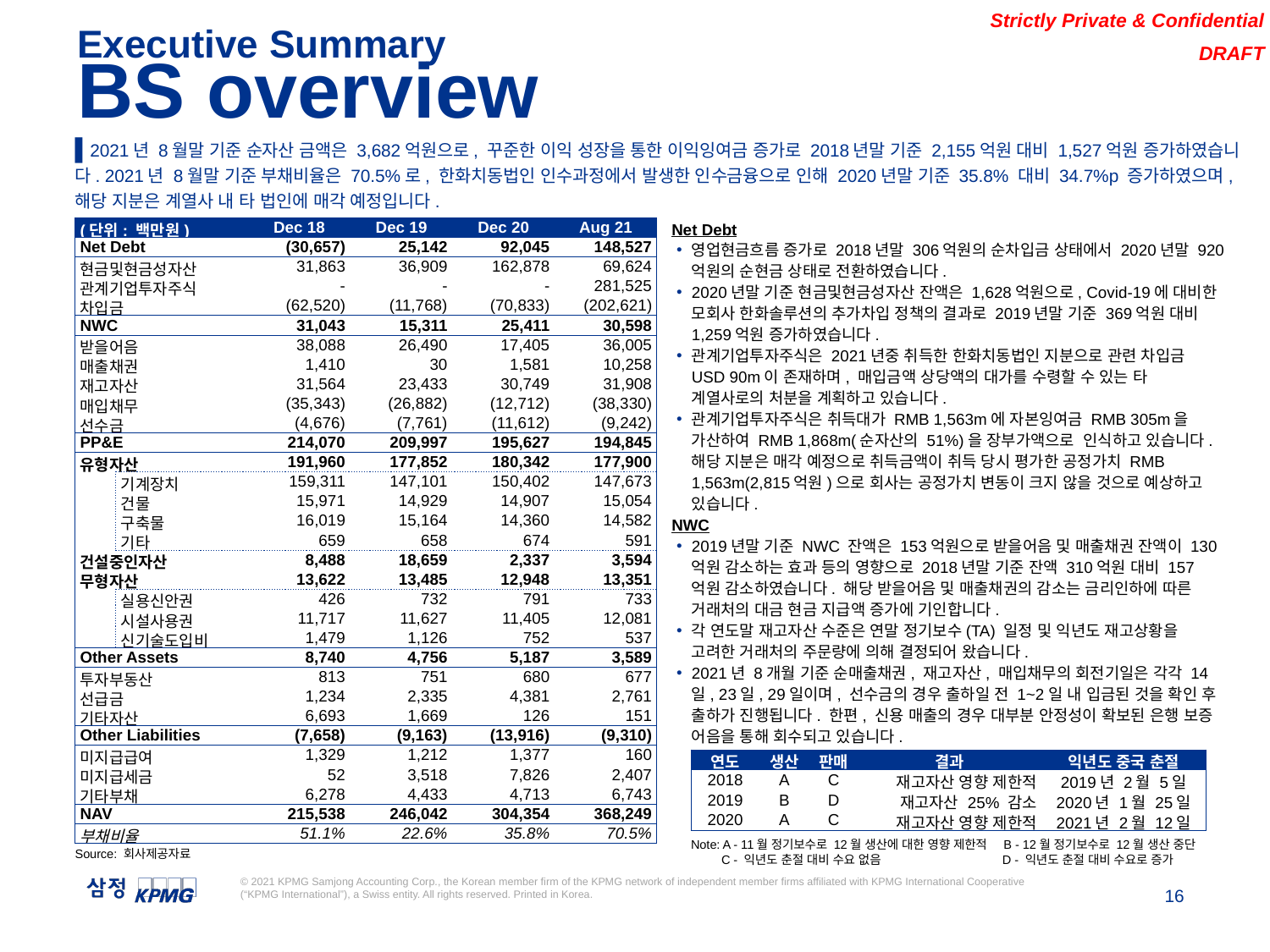

Executive Summary
BS overview
▌2021년 8월말 기준 순자산 금액은 3,682억원으로, 꾸준한 이익 성장을 통한 이익잉여금 증가로 2018년말 기준 2,155억원 대비 1,527억원 증가하였습니다. 2021년 8월말 기준 부채비율은 70.5%로, 한화치동법인 인수과정에서 발생한 인수금융으로 인해 2020년말 기준 35.8% 대비 34.7%p 증가하였으며, 해당 지분은 계열사 내 타 법인에 매각 예정입니다.
Net Debt
영업현금흐름 증가로 2018년말 306억원의 순차입금 상태에서 2020년말 920억원의 순현금 상태로 전환하였습니다.
2020년말 기준 현금및현금성자산 잔액은 1,628억원으로, Covid-19에 대비한 모회사 한화솔루션의 추가차입 정책의 결과로 2019년말 기준 369억원 대비 1,259억원 증가하였습니다.
관계기업투자주식은 2021년중 취득한 한화치동법인 지분으로 관련 차입금 USD 90m이 존재하며, 매입금액 상당액의 대가를 수령할 수 있는 타 계열사로의 처분을 계획하고 있습니다.
관계기업투자주식은 취득대가 RMB 1,563m에 자본잉여금 RMB 305m을 가산하여 RMB 1,868m(순자산의 51%)을 장부가액으로  인식하고 있습니다. 해당 지분은 매각 예정으로 취득금액이 취득 당시 평가한 공정가치 RMB 1,563m(2,815억원)으로 회사는 공정가치 변동이 크지 않을 것으로 예상하고 있습니다.
NWC
2019년말 기준 NWC 잔액은 153억원으로 받을어음 및 매출채권 잔액이 130억원 감소하는 효과 등의 영향으로 2018년말 기준 잔액 310억원 대비 157억원 감소하였습니다. 해당 받을어음 및 매출채권의 감소는 금리인하에 따른 거래처의 대금 현금 지급액 증가에 기인합니다.
각 연도말 재고자산 수준은 연말 정기보수(TA) 일정 및 익년도 재고상황을 고려한 거래처의 주문량에 의해 결정되어 왔습니다.
2021년 8개월 기준 순매출채권, 재고자산, 매입채무의 회전기일은 각각 14일, 23일, 29일이며, 선수금의 경우 출하일 전 1~2일 내 입금된 것을 확인 후 출하가 진행됩니다. 한편, 신용 매출의 경우 대부분 안정성이 확보된 은행 보증 어음을 통해 회수되고 있습니다.

| (단위: 백만원) |  | Dec 18 | Dec 19 | Dec 20 | Aug 21 |
| --- | --- | --- | --- | --- | --- |
| Net Debt |  | (30,657) | 25,142 | 92,045 | 148,527 |
| 현금및현금성자산 |  | 31,863 | 36,909 | 162,878 | 69,624 |
| 관계기업투자주식 |  | - | - | - | 281,525 |
| 차입금 |  | (62,520) | (11,768) | (70,833) | (202,621) |
| NWC |  | 31,043 | 15,311 | 25,411 | 30,598 |
| 받을어음 |  | 38,088 | 26,490 | 17,405 | 36,005 |
| 매출채권 |  | 1,410 | 30 | 1,581 | 10,258 |
| 재고자산 |  | 31,564 | 23,433 | 30,749 | 31,908 |
| 매입채무 |  | (35,343) | (26,882) | (12,712) | (38,330) |
| 선수금 |  | (4,676) | (7,761) | (11,612) | (9,242) |
| PP&E |  | 214,070 | 209,997 | 195,627 | 194,845 |
| 유형자산 |  | 191,960 | 177,852 | 180,342 | 177,900 |
|  | 기계장치 | 159,311 | 147,101 | 150,402 | 147,673 |
|  | 건물 | 15,971 | 14,929 | 14,907 | 15,054 |
|  | 구축물 | 16,019 | 15,164 | 14,360 | 14,582 |
|  | 기타 | 659 | 658 | 674 | 591 |
| 건설중인자산 |  | 8,488 | 18,659 | 2,337 | 3,594 |
| 무형자산 |  | 13,622 | 13,485 | 12,948 | 13,351 |
|  | 실용신안권 | 426 | 732 | 791 | 733 |
|  | 시설사용권 | 11,717 | 11,627 | 11,405 | 12,081 |
|  | 신기술도입비 | 1,479 | 1,126 | 752 | 537 |
| Other Assets |  | 8,740 | 4,756 | 5,187 | 3,589 |
| 투자부동산 |  | 813 | 751 | 680 | 677 |
| 선급금 |  | 1,234 | 2,335 | 4,381 | 2,761 |
| 기타자산 |  | 6,693 | 1,669 | 126 | 151 |
| Other Liabilities |  | (7,658) | (9,163) | (13,916) | (9,310) |
| 미지급급여 |  | 1,329 | 1,212 | 1,377 | 160 |
| 미지급세금 |  | 52 | 3,518 | 7,826 | 2,407 |
| 기타부채 |  | 6,278 | 4,433 | 4,713 | 6,743 |
| NAV |  | 215,538 | 246,042 | 304,354 | 368,249 |
| 부채비율 |  | 51.1% | 22.6% | 35.8% | 70.5% |
| 연도 | 생산 | 판매 | 결과 | 익년도 중국 춘절 |
| --- | --- | --- | --- | --- |
| 2018 | A | C | 재고자산 영향 제한적 | 2019년 2월 5일 |
| 2019 | B | D | 재고자산 25% 감소 | 2020년 1월 25일 |
| 2020 | A | C | 재고자산 영향 제한적 | 2021년 2월 12일 |
Note: A - 11월 정기보수로 12월 생산에 대한 영향 제한적    B - 12월 정기보수로 12월 생산 중단
         C - 익년도 춘절 대비 수요 없음                                   D - 익년도 춘절 대비 수요로 증가
Source: 회사제공자료